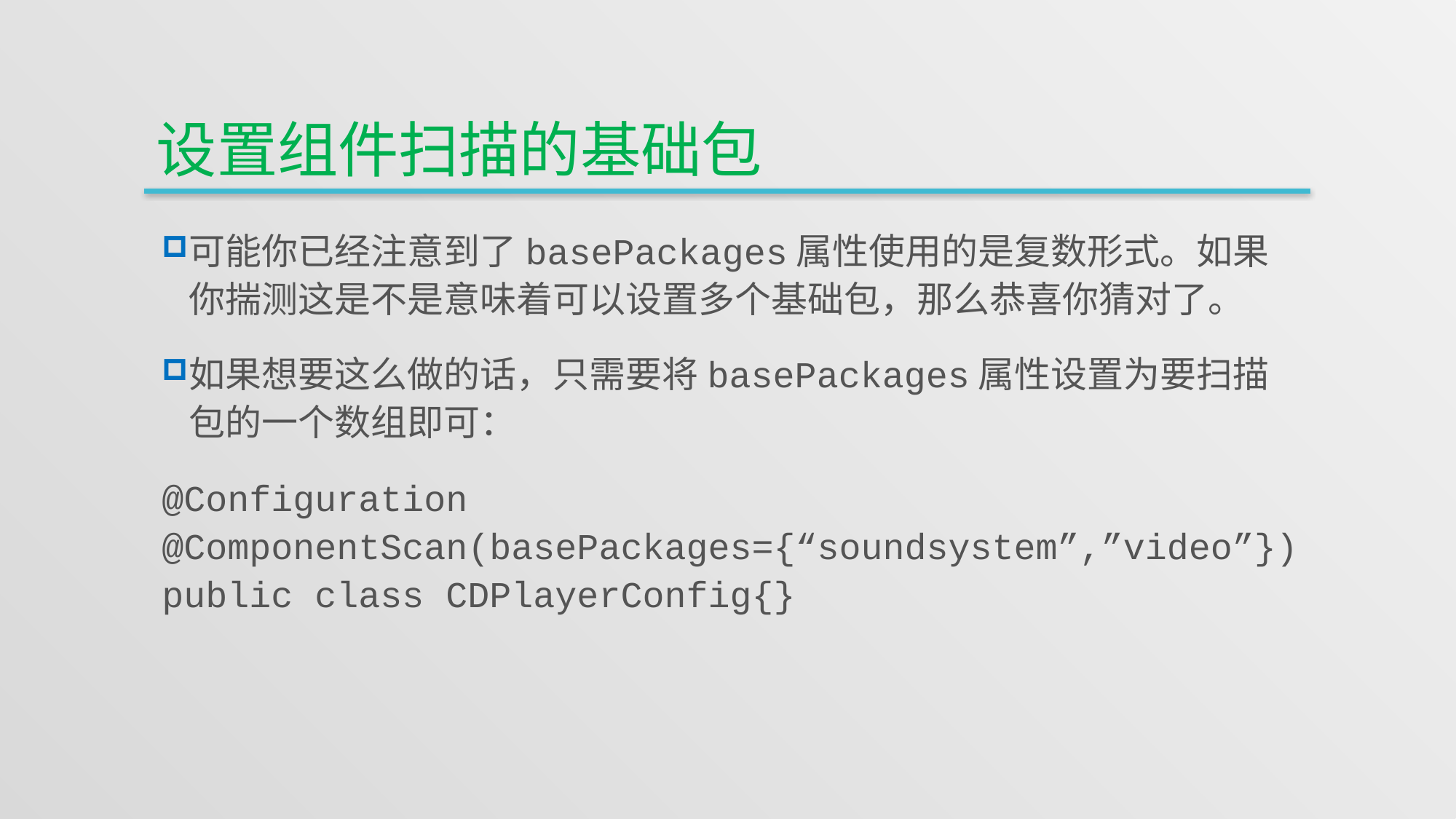

# 设置组件扫描的基础包
可能你已经注意到了basePackages属性使用的是复数形式。如果你揣测这是不是意味着可以设置多个基础包，那么恭喜你猜对了。
如果想要这么做的话，只需要将basePackages属性设置为要扫描包的一个数组即可：
@Configuration
@ComponentScan(basePackages={“soundsystem”,”video”})
public class CDPlayerConfig{}